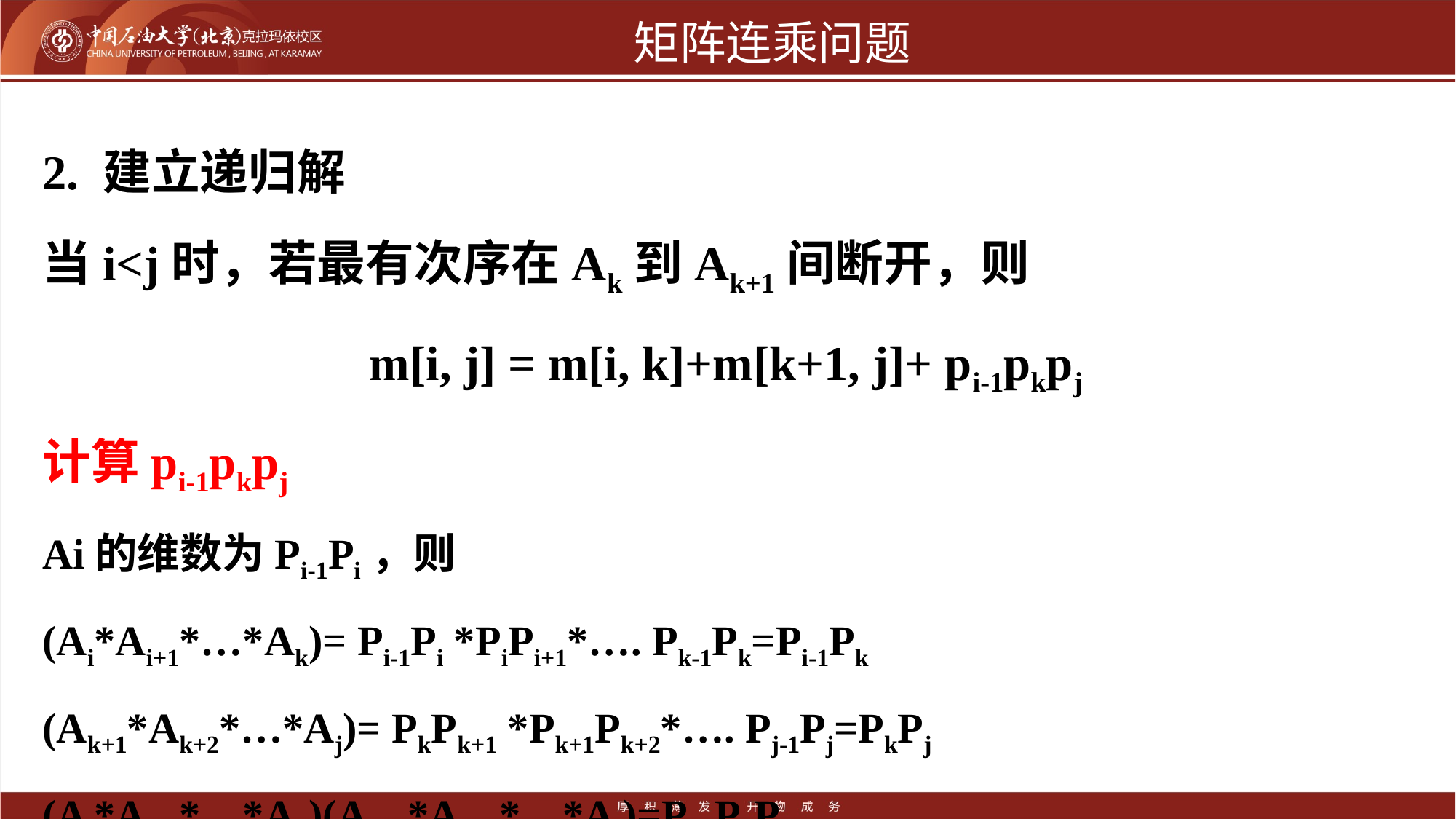

# 矩阵连乘问题
2. 建立递归解
当i<j时，若最有次序在Ak到Ak+1间断开，则
m[i, j] = m[i, k]+m[k+1, j]+ pi-1pkpj
计算pi-1pkpj
Ai的维数为Pi-1Pi，则
(Ai*Ai+1*…*Ak)= Pi-1Pi *PiPi+1*…. Pk-1Pk=Pi-1Pk
(Ak+1*Ak+2*…*Aj)= PkPk+1 *Pk+1Pk+2*…. Pj-1Pj=PkPj
(Ai*Ai+1*…*Ak)(Ak+1*Ak+2*…*Aj)=Pi-1PkPj